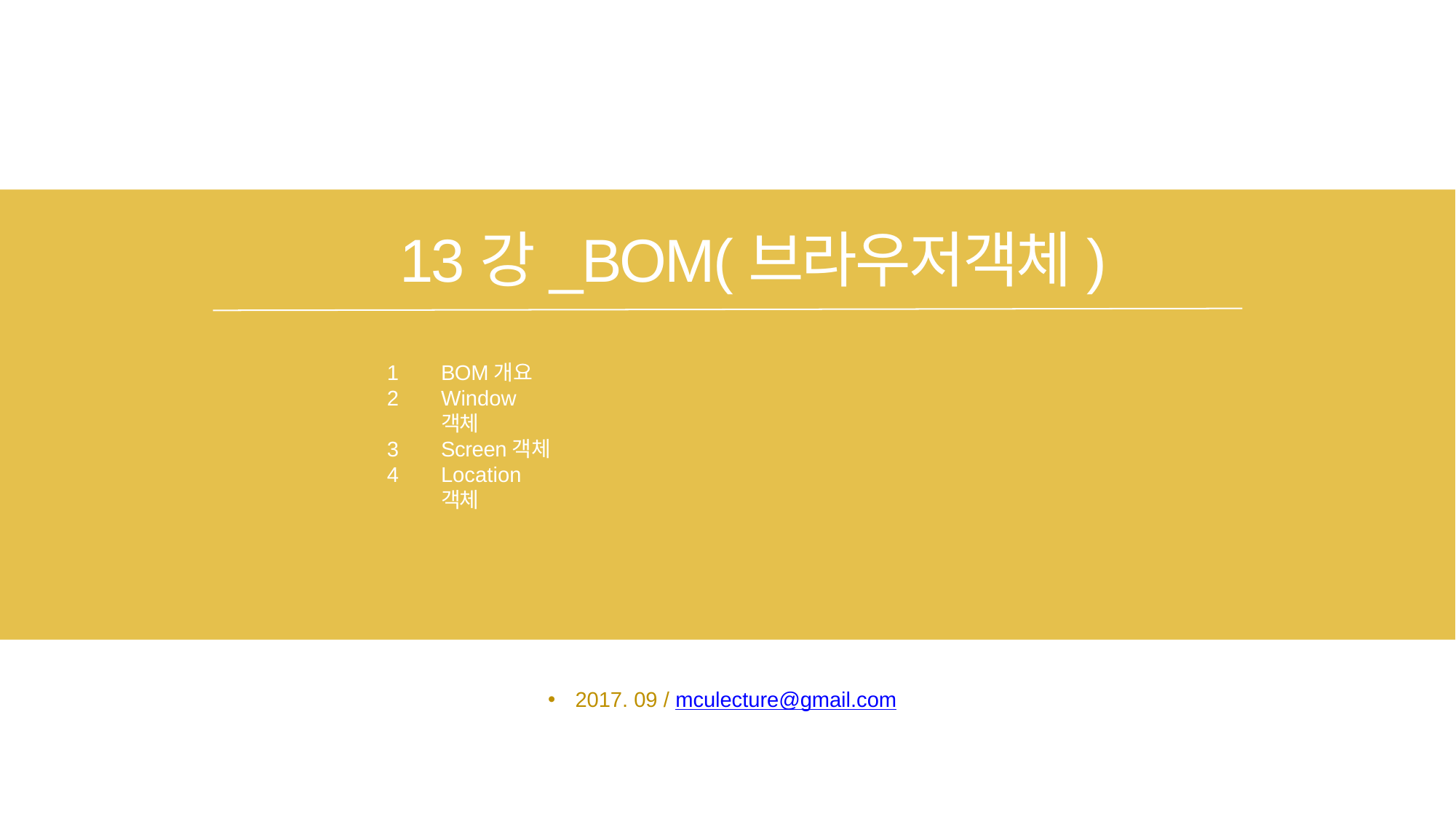

# 13강_BOM(브라우저객체)

BOM개요
Window 객체
Screen객체
Location객체
2017. 09 / mculecture@gmail.com